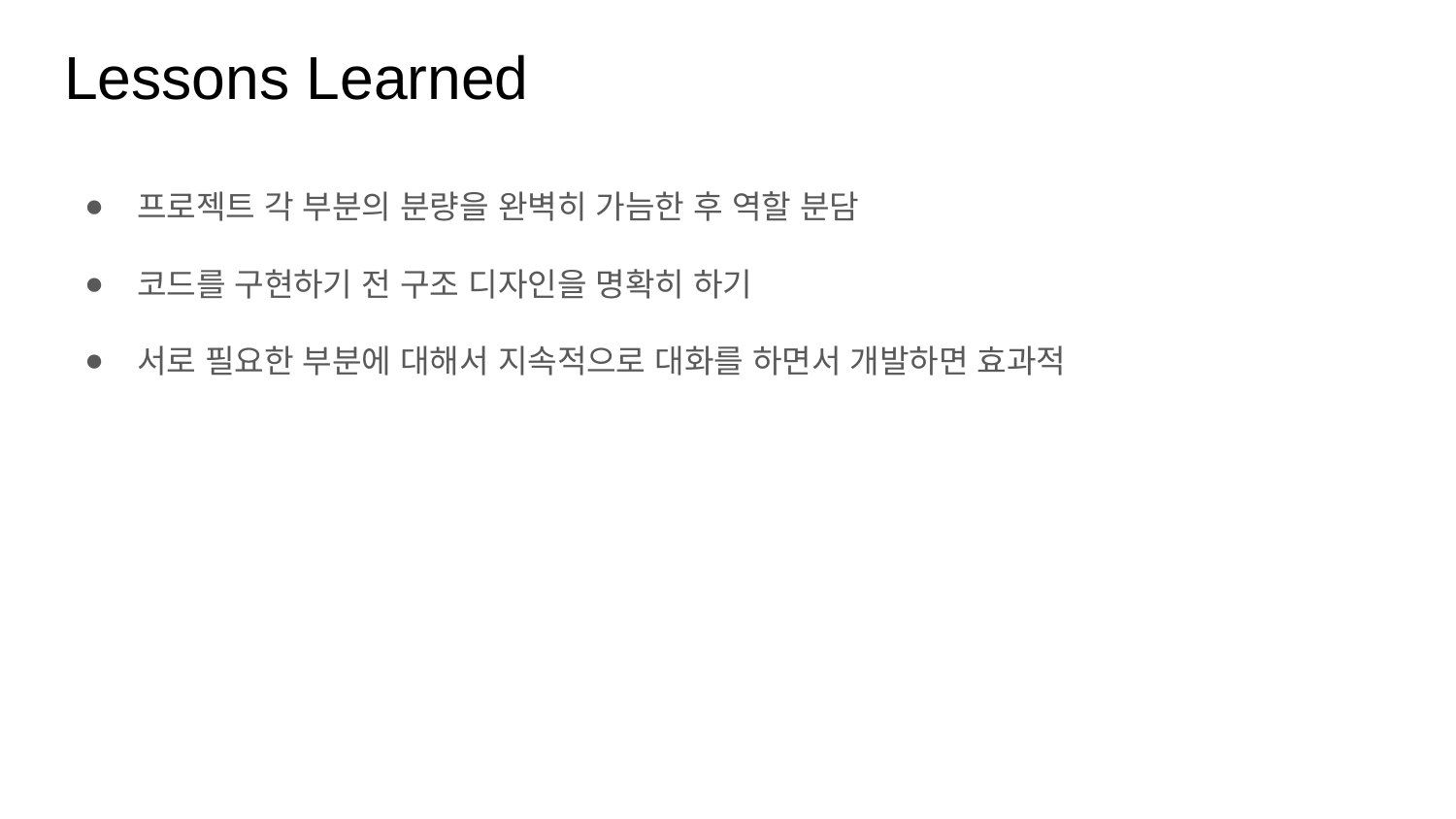

# Lessons Learned
프로젝트 각 부분의 분량을 완벽히 가늠한 후 역할 분담

코드를 구현하기 전 구조 디자인을 명확히 하기

서로 필요한 부분에 대해서 지속적으로 대화를 하면서 개발하면 효과적